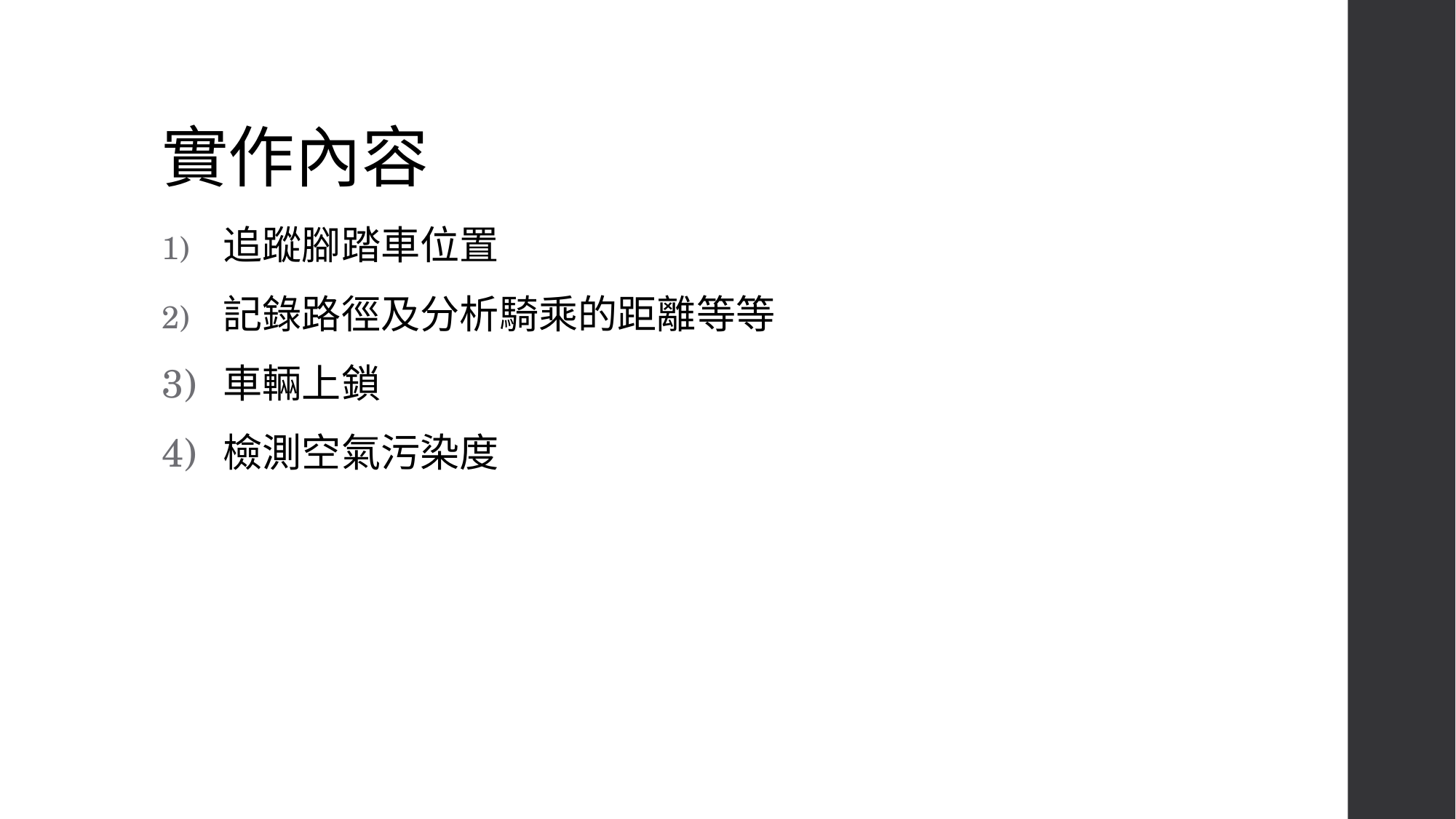

# 實作內容
追蹤腳踏車位置
記錄路徑及分析騎乘的距離等等
車輛上鎖
檢測空氣污染度